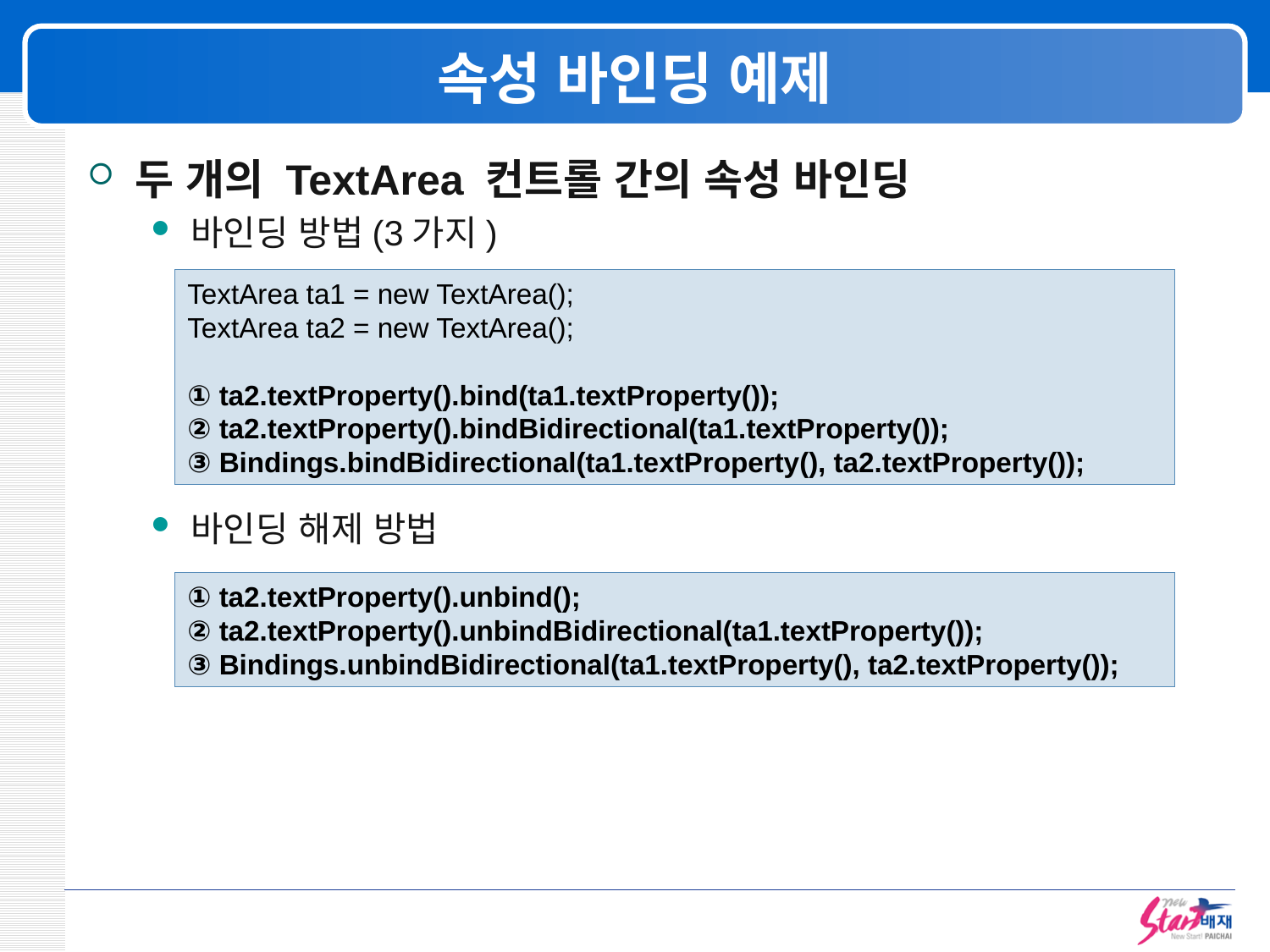

# 속성 바인딩 예제
두 개의 TextArea 컨트롤 간의 속성 바인딩
바인딩 방법(3가지)

바인딩 해제 방법
TextArea ta1 = new TextArea();
TextArea ta2 = new TextArea();

① ta2.textProperty().bind(ta1.textProperty());
② ta2.textProperty().bindBidirectional(ta1.textProperty());
③ Bindings.bindBidirectional(ta1.textProperty(), ta2.textProperty());
① ta2.textProperty().unbind();
② ta2.textProperty().unbindBidirectional(ta1.textProperty());
③ Bindings.unbindBidirectional(ta1.textProperty(), ta2.textProperty());